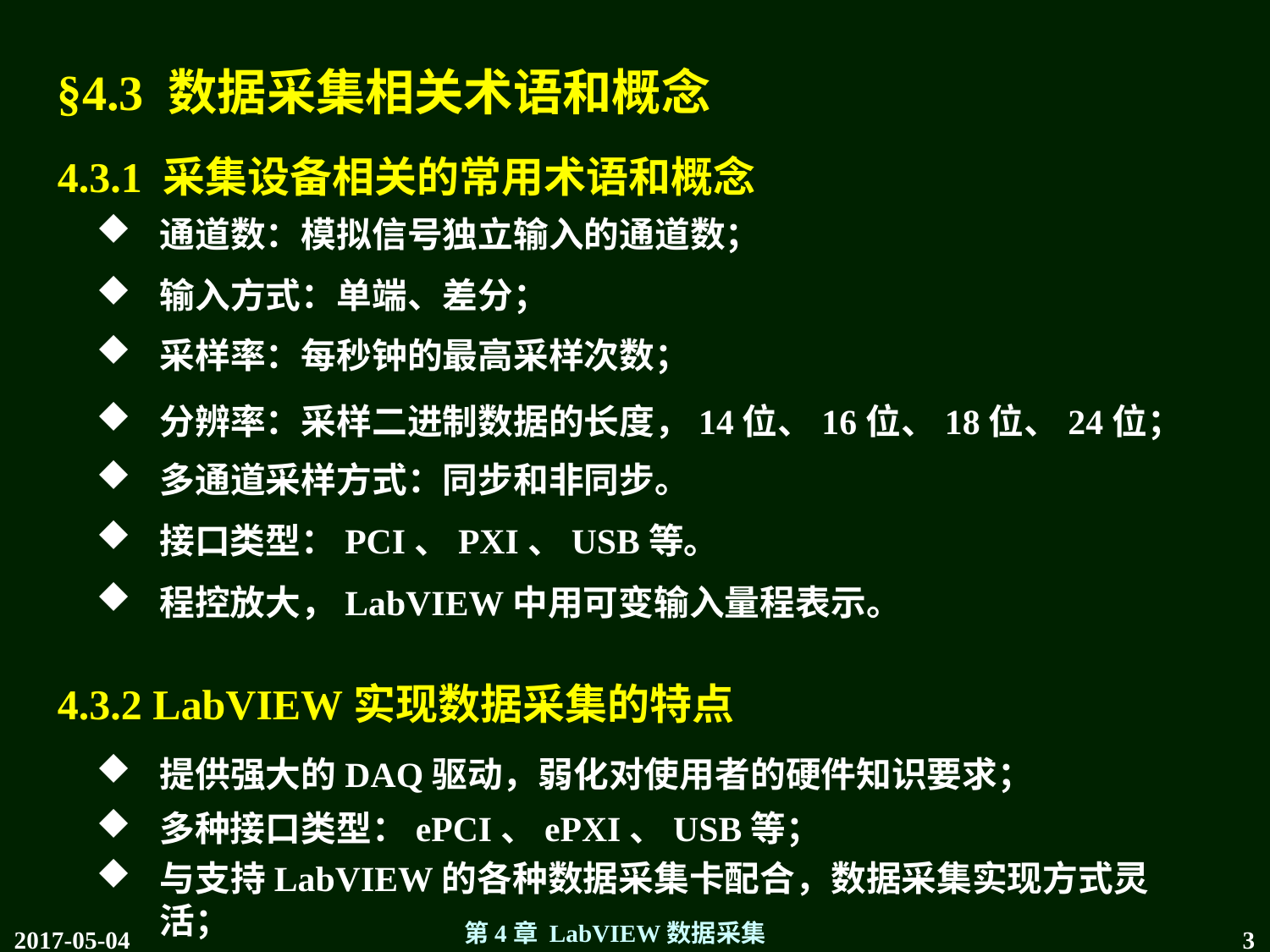

§4.3 数据采集相关术语和概念
4.3.1 采集设备相关的常用术语和概念
通道数：模拟信号独立输入的通道数；
输入方式：单端、差分；
采样率：每秒钟的最高采样次数；
分辨率：采样二进制数据的长度，14位、16位、18位、24位；
多通道采样方式：同步和非同步。
接口类型：PCI、PXI、USB等。
程控放大，LabVIEW中用可变输入量程表示。
4.3.2 LabVIEW实现数据采集的特点
提供强大的DAQ驱动，弱化对使用者的硬件知识要求；
多种接口类型：ePCI、ePXI、USB等；
与支持LabVIEW的各种数据采集卡配合，数据采集实现方式灵活；
第4章 LabVIEW数据采集
2017-05-04
3